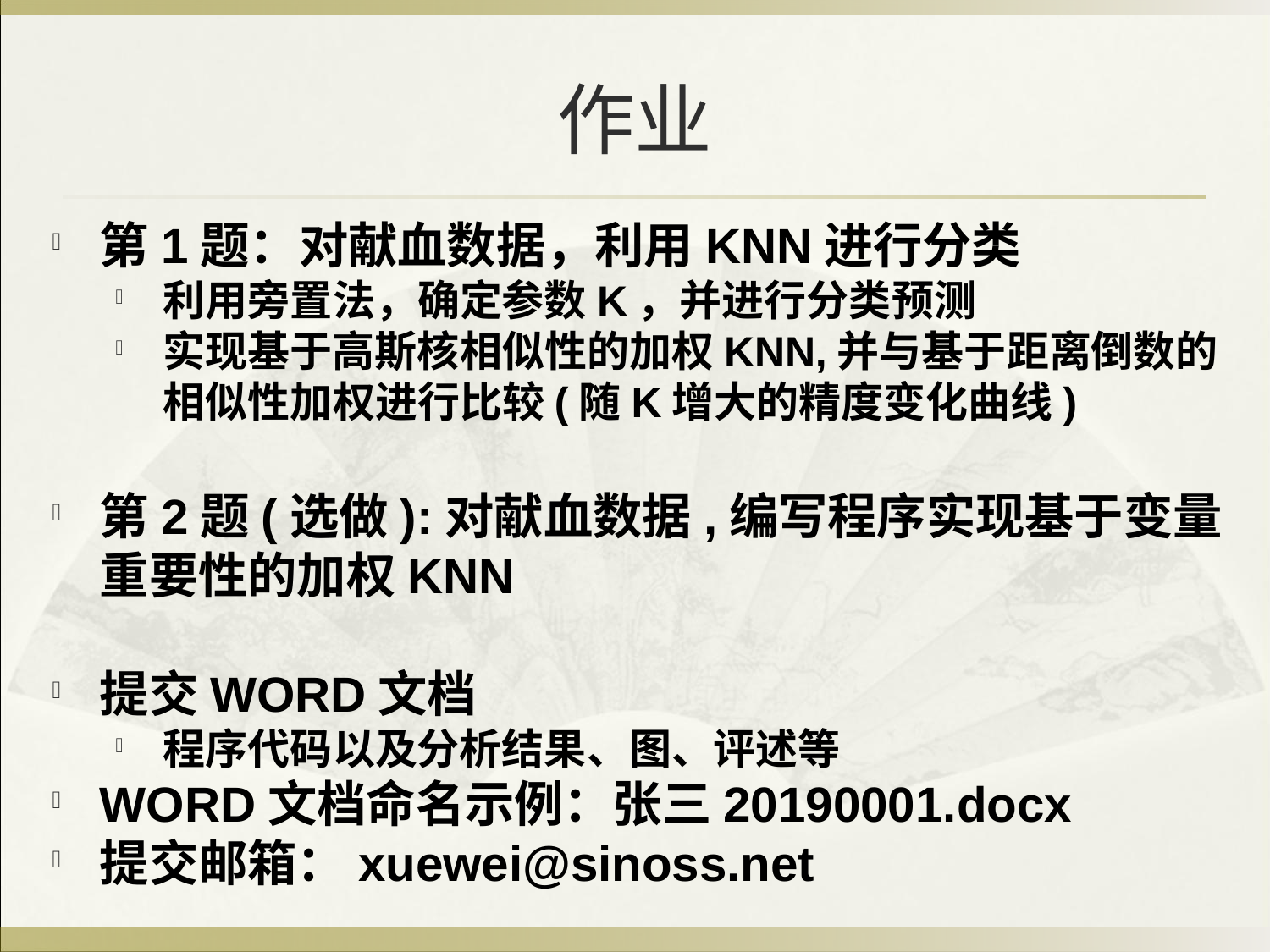

# 作业
第1题：对献血数据，利用KNN进行分类
利用旁置法，确定参数K，并进行分类预测
实现基于高斯核相似性的加权KNN,并与基于距离倒数的相似性加权进行比较(随K增大的精度变化曲线)

第2题(选做):对献血数据,编写程序实现基于变量重要性的加权KNN

提交WORD文档
程序代码以及分析结果、图、评述等
WORD文档命名示例：张三20190001.docx
提交邮箱：xuewei@sinoss.net